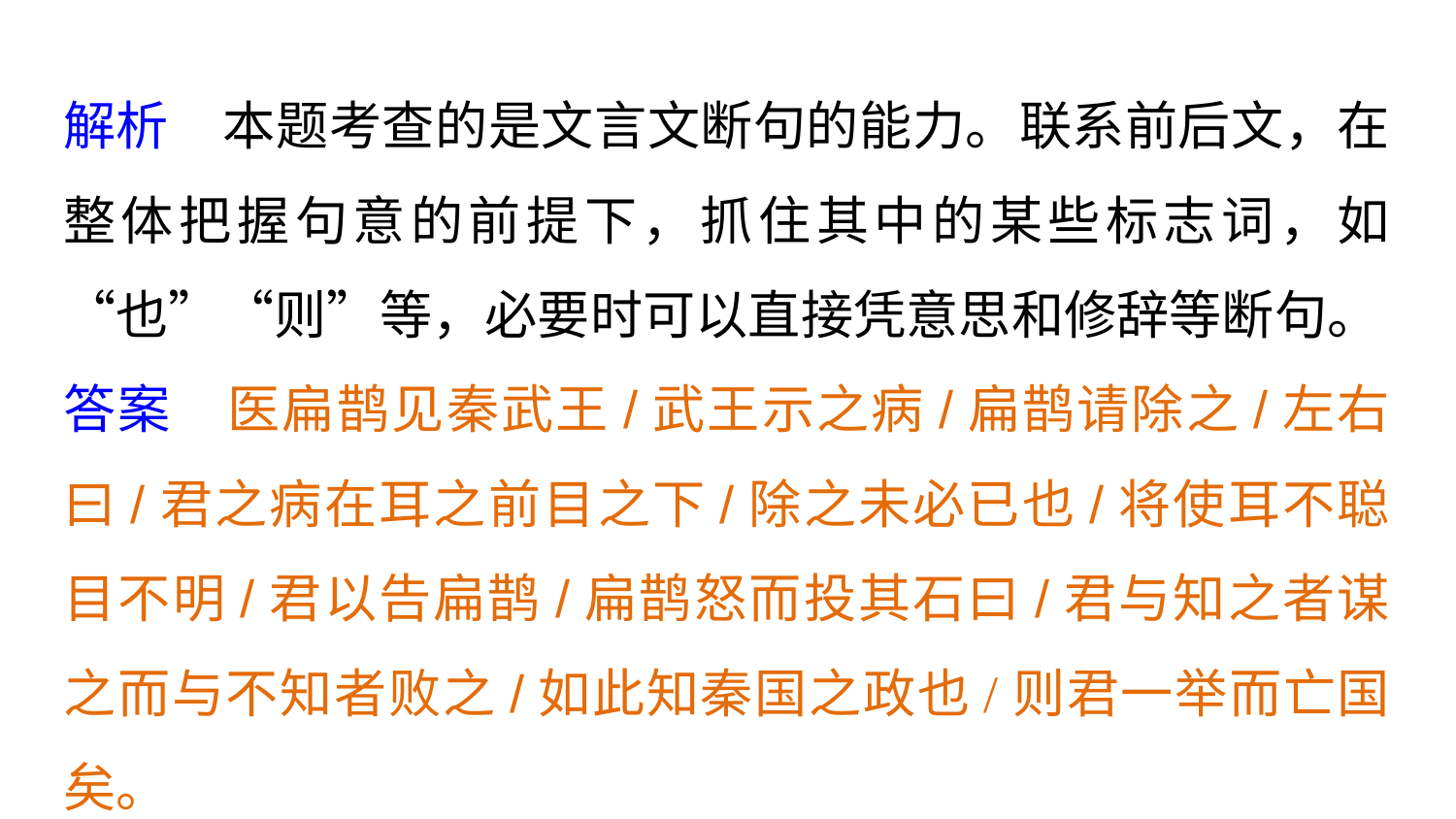

解析　本题考查的是文言文断句的能力。联系前后文，在整体把握句意的前提下，抓住其中的某些标志词，如“也”“则”等，必要时可以直接凭意思和修辞等断句。
答案　医扁鹊见秦武王/武王示之病/扁鹊请除之/左右曰/君之病在耳之前目之下/除之未必已也/将使耳不聪目不明/君以告扁鹊/扁鹊怒而投其石曰/君与知之者谋之而与不知者败之/如此知秦国之政也/则君一举而亡国矣。